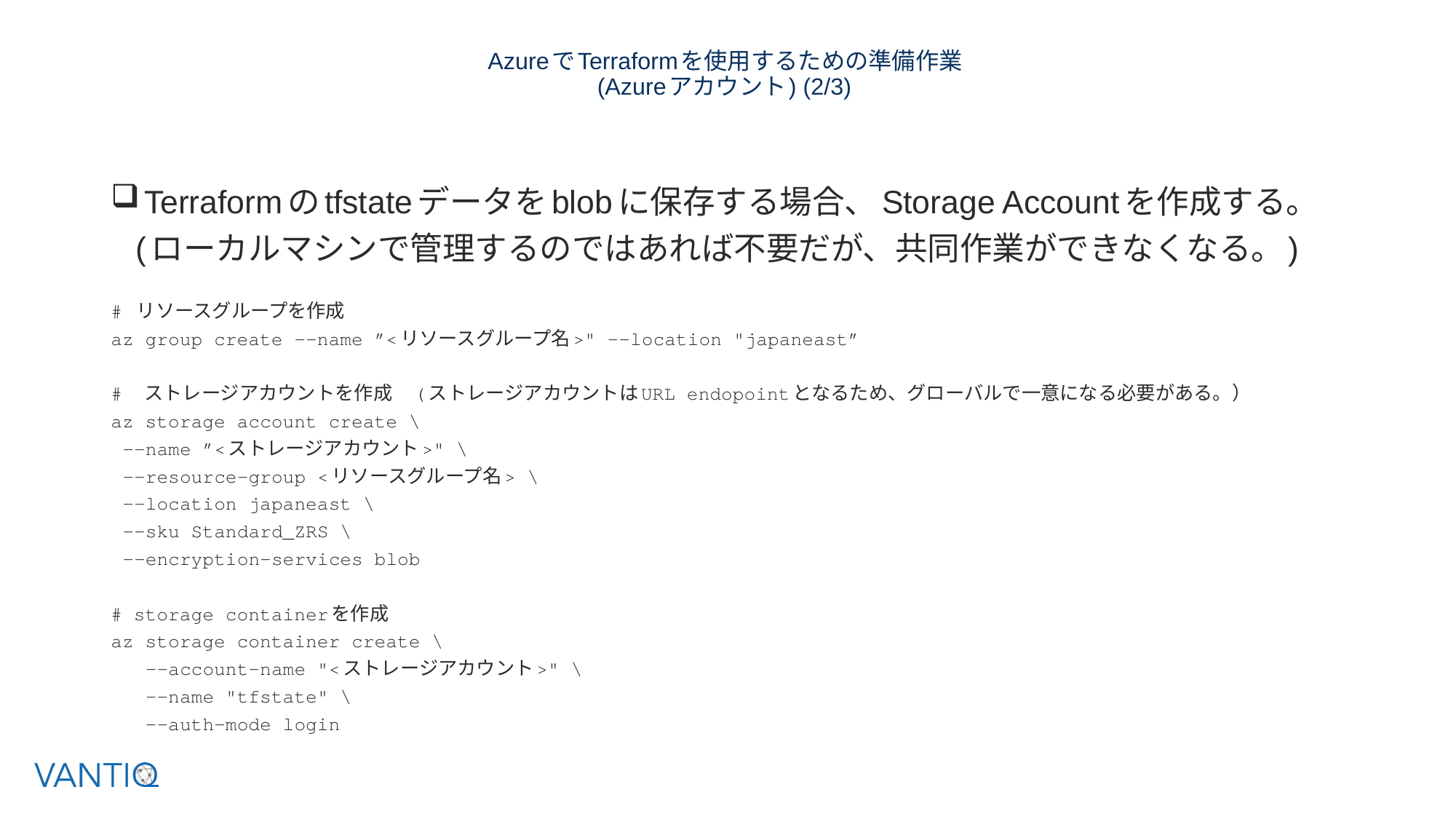

# AzureでTerraformを使用するための準備作業 (Azureアカウント) (2/3)
 Terraformのtfstateデータをblobに保存する場合、Storage Accountを作成する。 (ローカルマシンで管理するのではあれば不要だが、共同作業ができなくなる。)

# リソースグループを作成
az group create --name ”<リソースグループ名>" --location "japaneast”

#　ストレージアカウントを作成　(ストレージアカウントはURL endopointとなるため、グローバルで一意になる必要がある。）
az storage account create \
 --name ”<ストレージアカウント>" \
 --resource-group <リソースグループ名> \
 --location japaneast \
 --sku Standard_ZRS \
 --encryption-services blob

# storage containerを作成
az storage container create \
   --account-name "<ストレージアカウント>" \
   --name "tfstate" \
   --auth-mode login